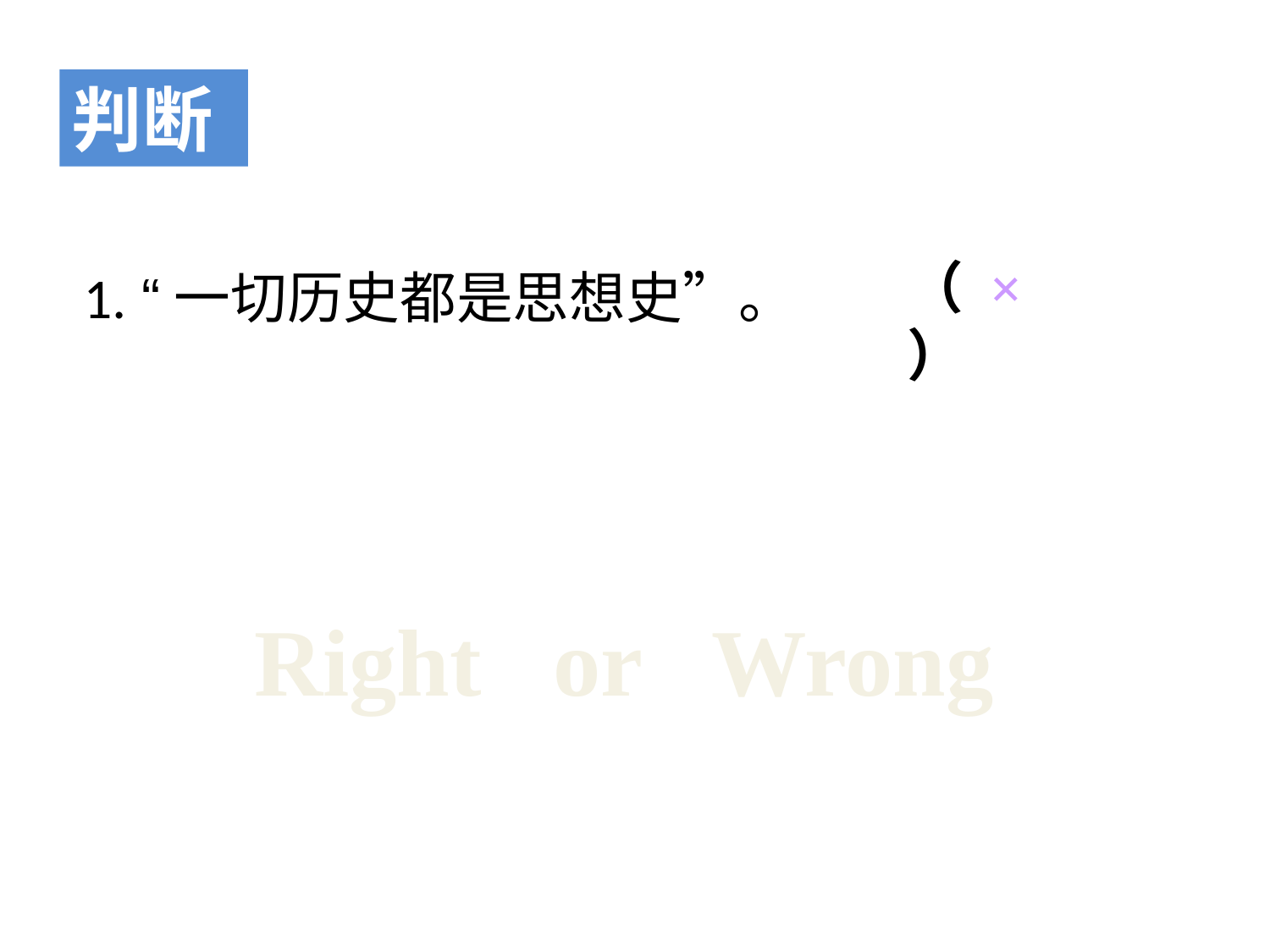

判断
    1. “一切历史都是思想史”。
（ × ）

Right   or   Wrong